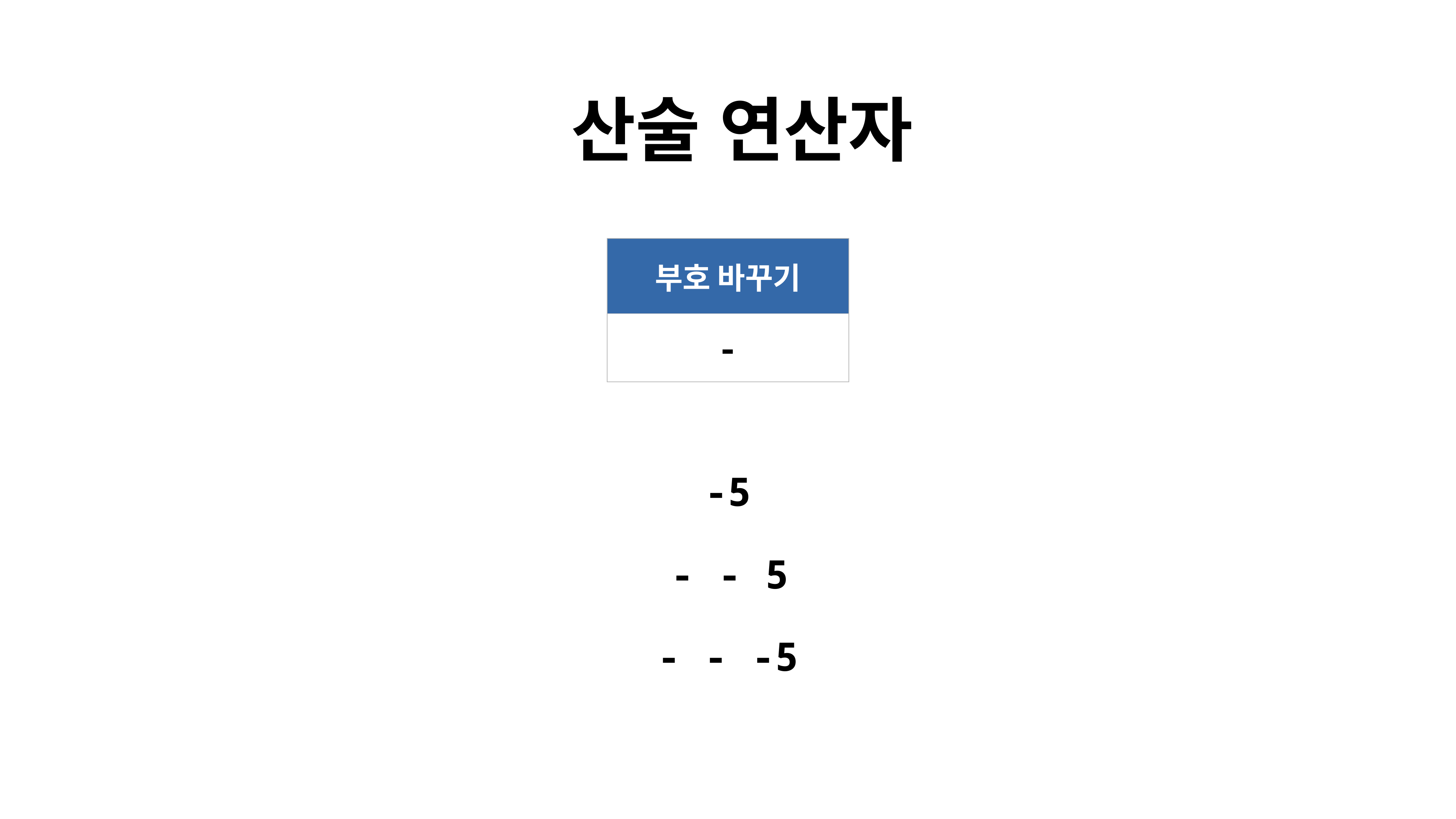

산술 연산자
| 부호 바꾸기 |
| --- |
| - |
-5
 - - 5
- - -5